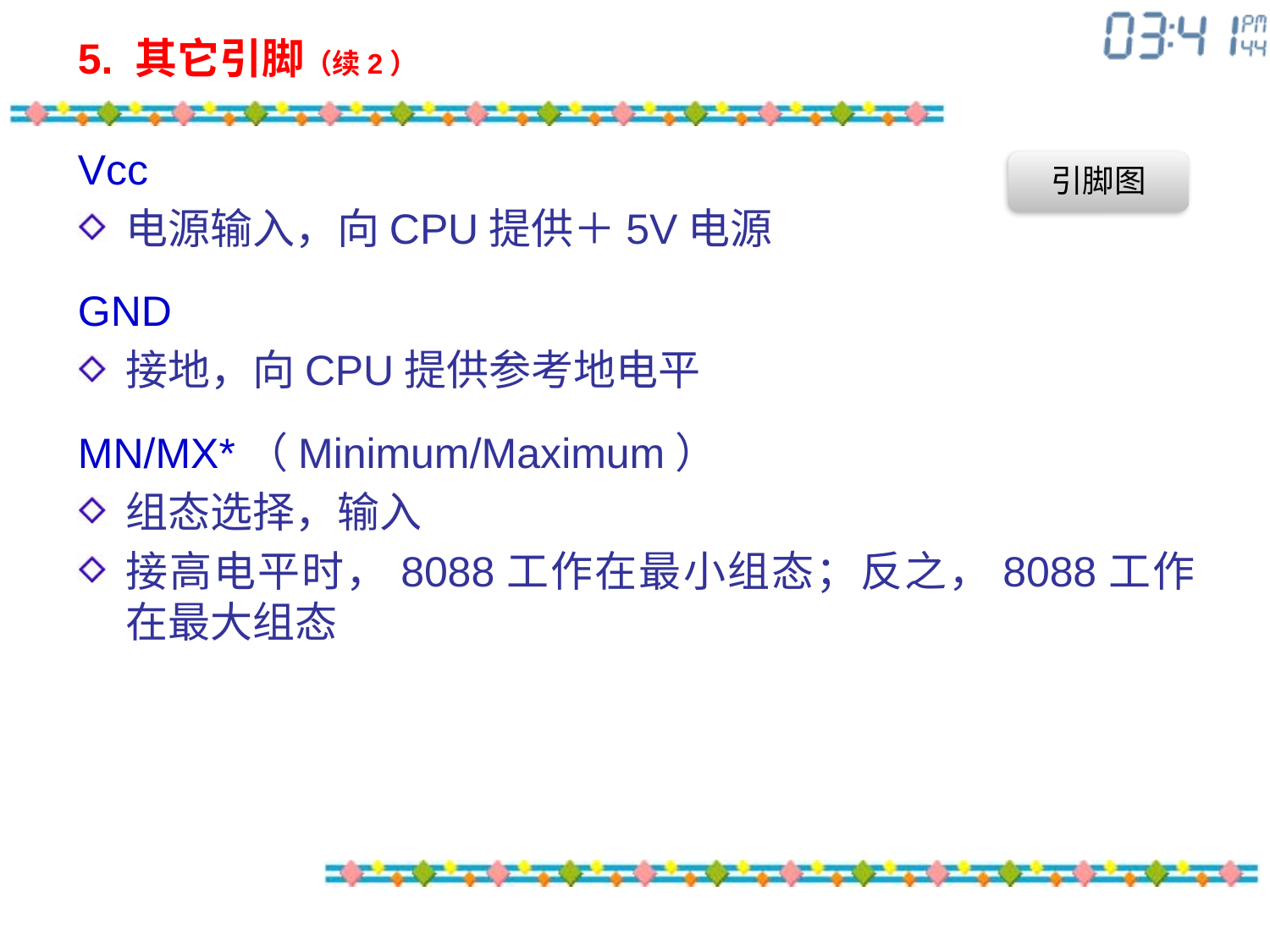

# 5. 其它引脚（续2）
Vcc
电源输入，向CPU提供＋5V电源
GND
接地，向CPU提供参考地电平
MN/MX*（Minimum/Maximum）
组态选择，输入
接高电平时，8088工作在最小组态；反之，8088工作在最大组态
引脚图